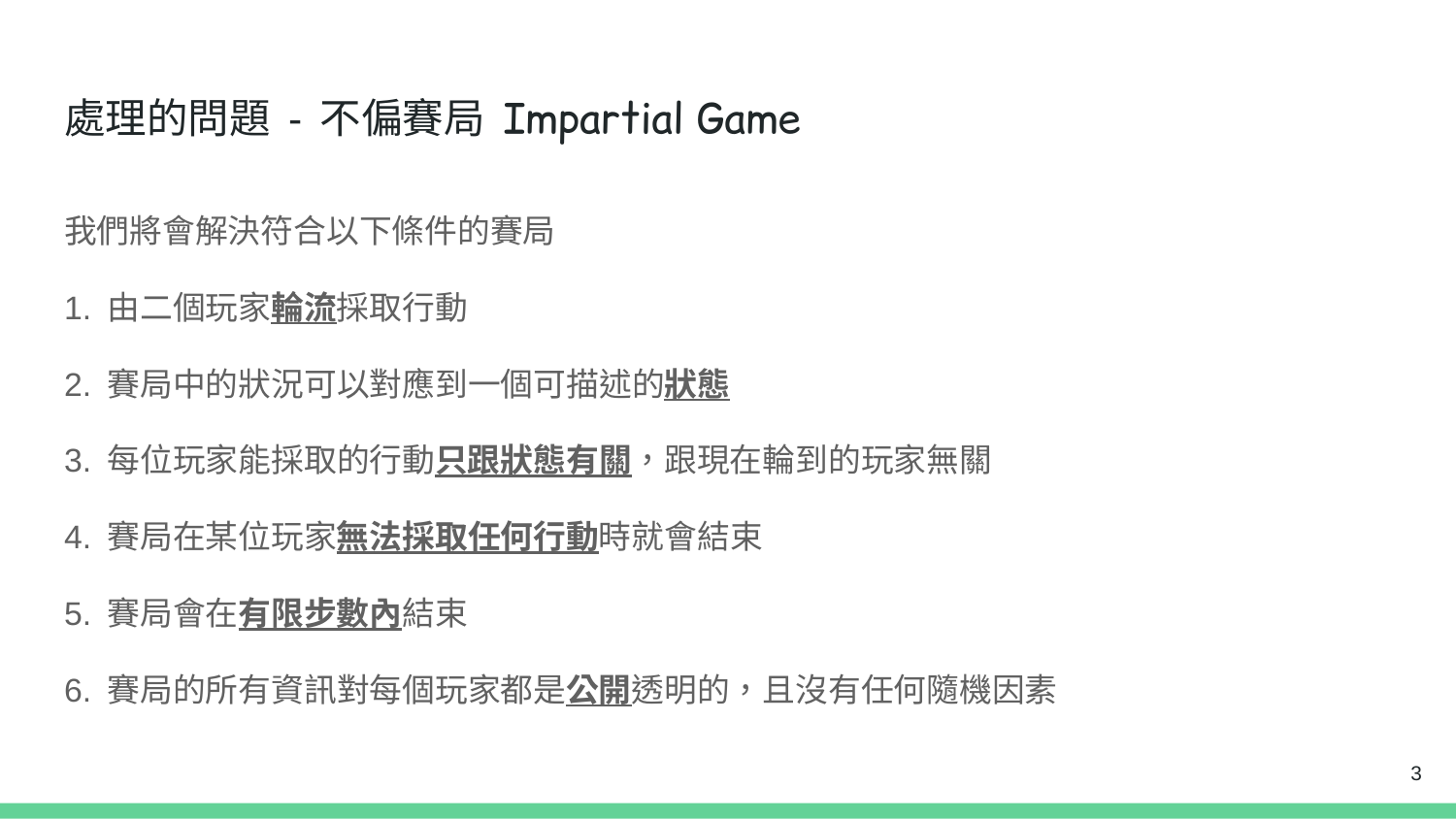

# 處理的問題 - 不偏賽局 Impartial Game
我們將會解決符合以下條件的賽局
1. 由二個玩家輪流採取行動
2. 賽局中的狀況可以對應到一個可描述的狀態
3. 每位玩家能採取的行動只跟狀態有關，跟現在輪到的玩家無關
4. 賽局在某位玩家無法採取任何行動時就會結束
5. 賽局會在有限步數內結束
6. 賽局的所有資訊對每個玩家都是公開透明的，且沒有任何隨機因素
3